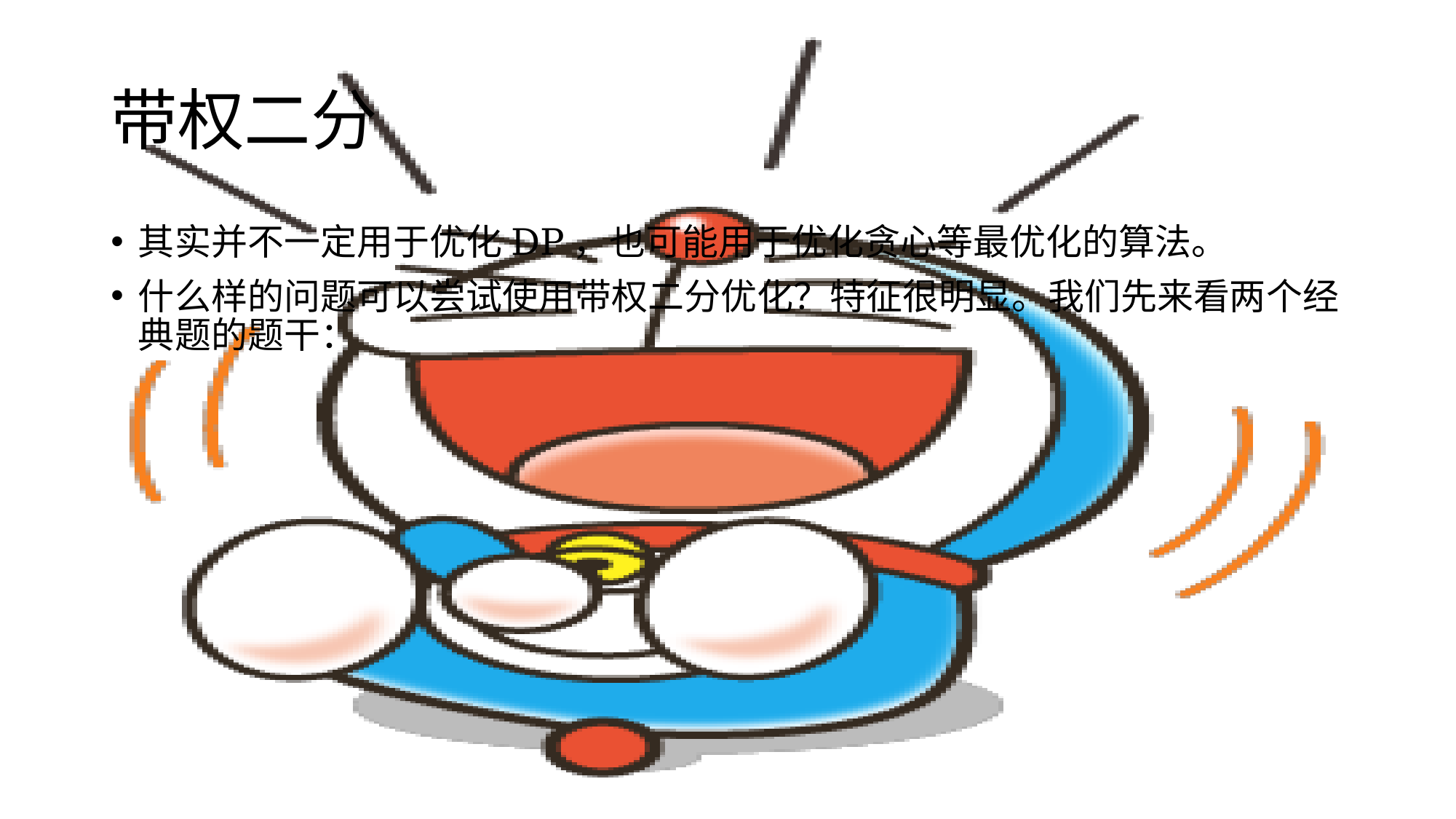

# 带权二分
其实并不一定用于优化DP，也可能用于优化贪心等最优化的算法。
什么样的问题可以尝试使用带权二分优化？特征很明显。我们先来看两个经典题的题干：